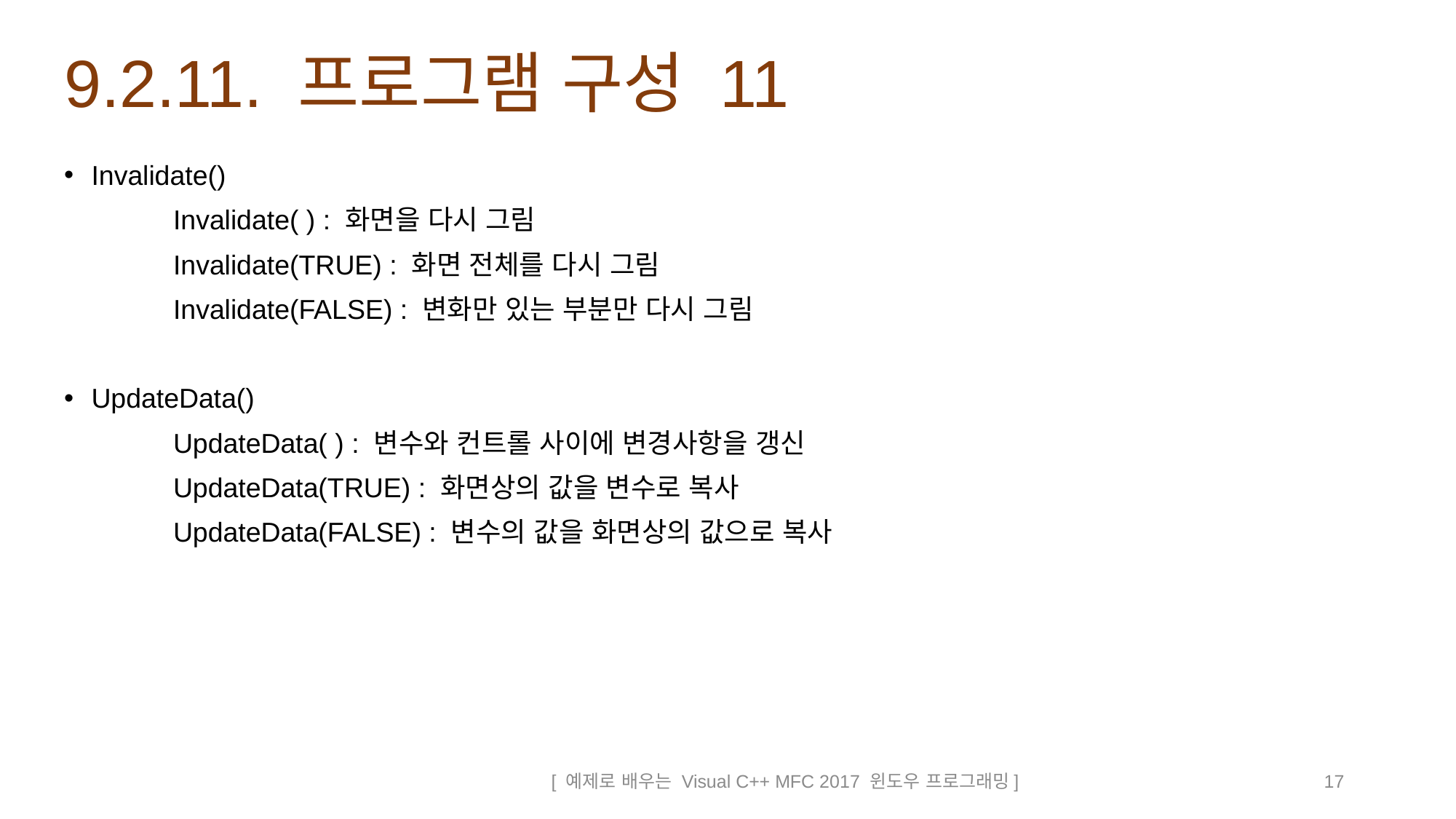

# 9.2.11. 프로그램 구성 11
Invalidate()
 	Invalidate( ) : 화면을 다시 그림
	Invalidate(TRUE) : 화면 전체를 다시 그림
	Invalidate(FALSE) : 변화만 있는 부분만 다시 그림

UpdateData()
 	UpdateData( ) : 변수와 컨트롤 사이에 변경사항을 갱신
	UpdateData(TRUE) : 화면상의 값을 변수로 복사
	UpdateData(FALSE) : 변수의 값을 화면상의 값으로 복사

[ 예제로 배우는 Visual C++ MFC 2017 윈도우 프로그래밍]
17